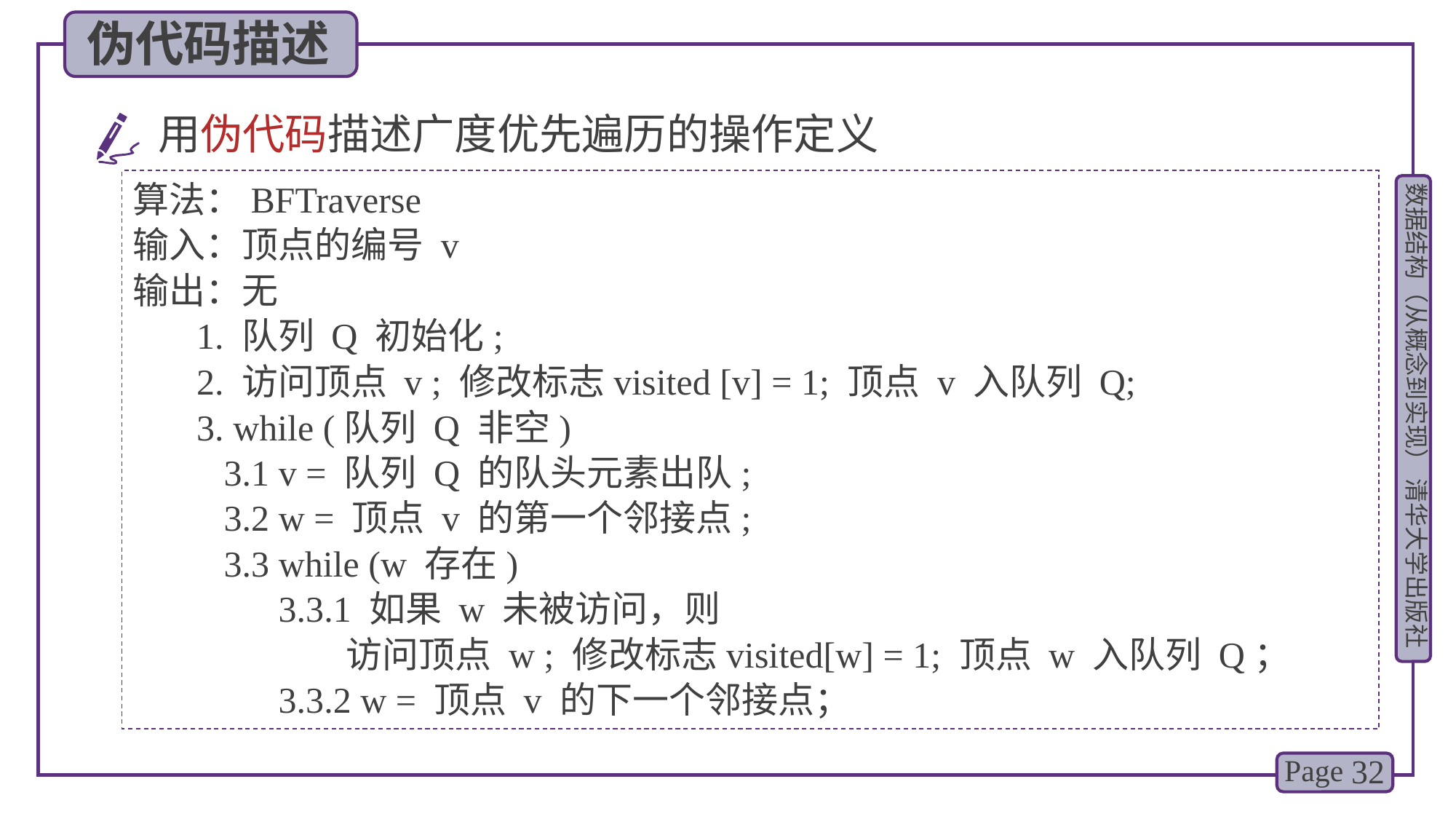

伪代码描述

用伪代码描述广度优先遍历的操作定义

算法：BFTraverse
输入：顶点的编号 v
输出：无
       1. 队列 Q 初始化;
       2. 访问顶点 v ; 修改标志visited [v] = 1; 顶点 v 入队列 Q;
       3. while (队列 Q 非空)
          3.1 v = 队列 Q 的队头元素出队;
          3.2 w = 顶点 v 的第一个邻接点;
          3.3 while (w 存在)
                3.3.1 如果 w 未被访问，则
                         访问顶点 w ; 修改标志visited[w] = 1; 顶点 w 入队列 Q；
                3.3.2 w = 顶点 v 的下一个邻接点；